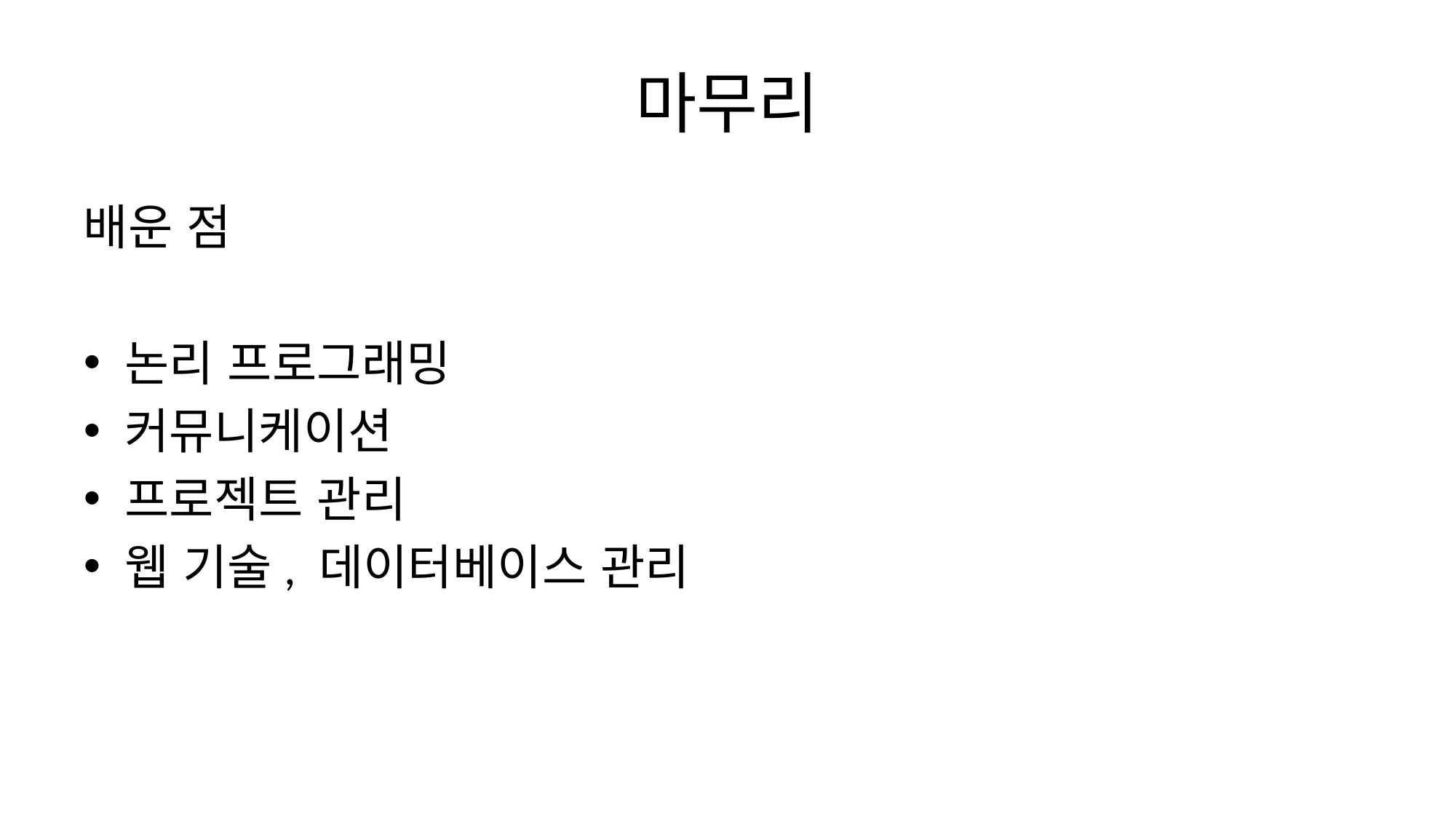

# 마무리
배운 점

논리 프로그래밍
커뮤니케이션
프로젝트 관리
웹 기술, 데이터베이스 관리